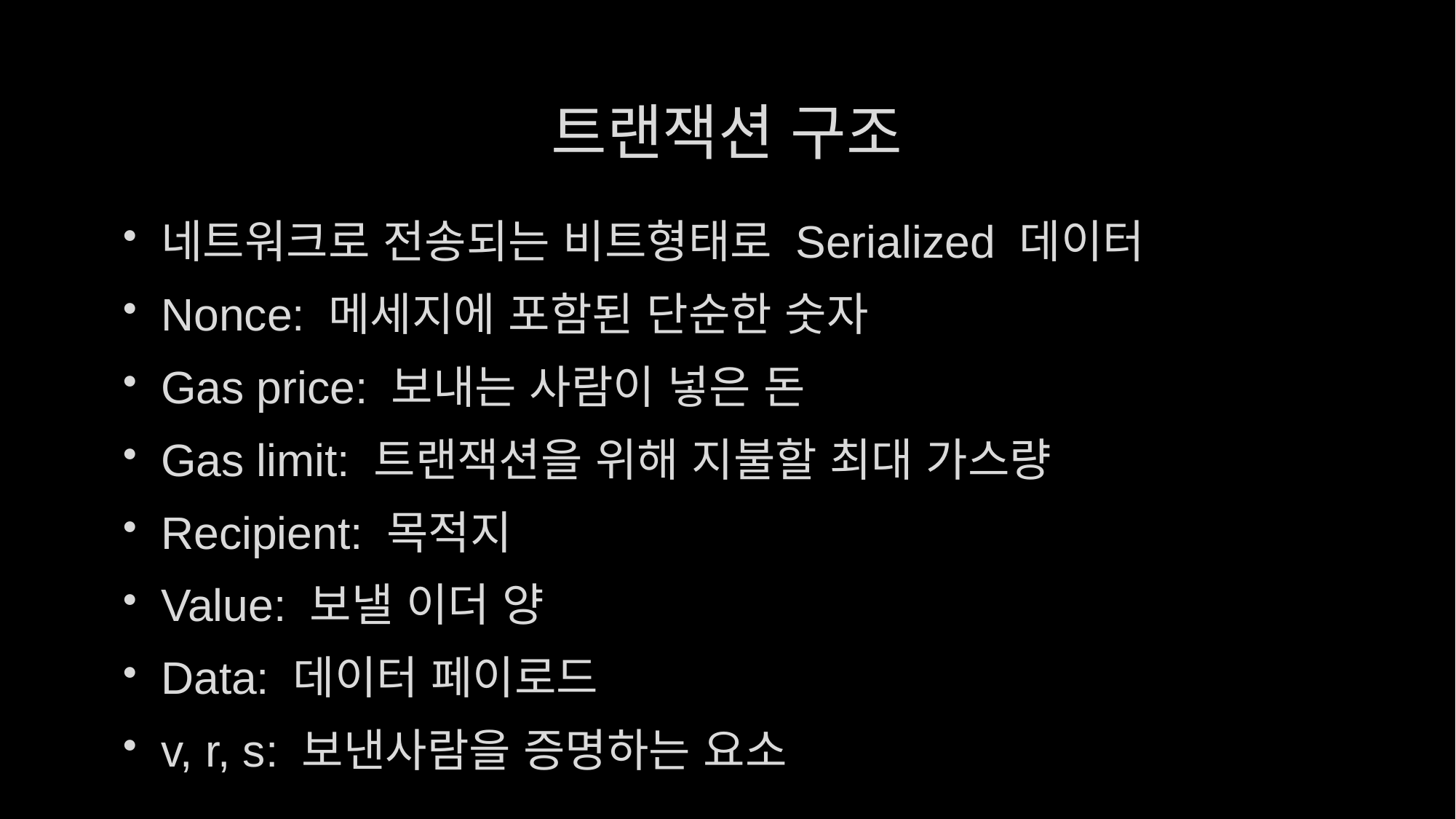

# 트랜잭션 구조
네트워크로 전송되는 비트형태로 Serialized 데이터
Nonce: 메세지에 포함된 단순한 숫자
Gas price: 보내는 사람이 넣은 돈
Gas limit: 트랜잭션을 위해 지불할 최대 가스량
Recipient: 목적지
Value: 보낼 이더 양
Data: 데이터 페이로드
v, r, s: 보낸사람을 증명하는 요소